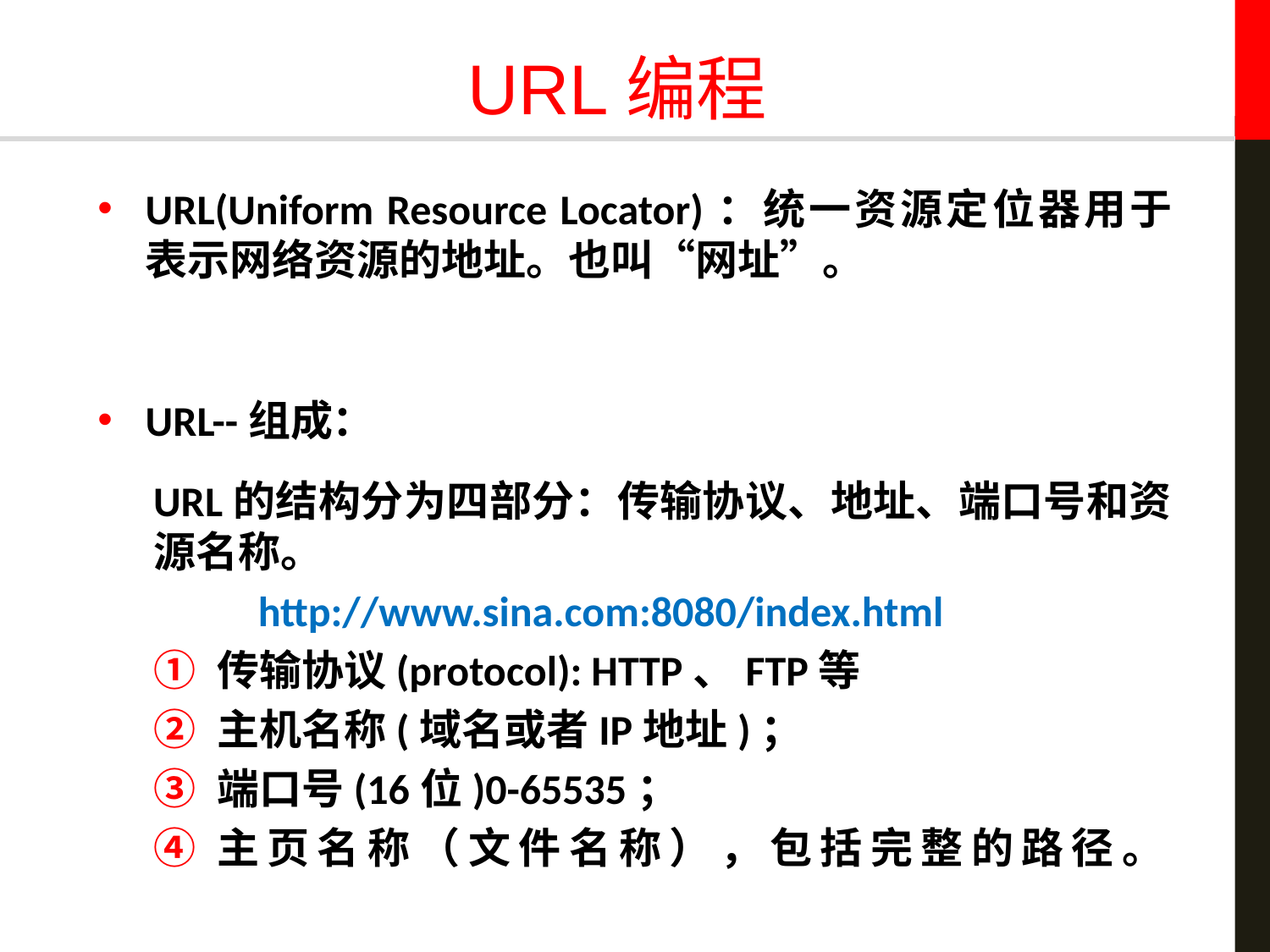

# URL编程
URL(Uniform Resource Locator)：统一资源定位器用于表示网络资源的地址。也叫“网址”。

URL--组成：
URL的结构分为四部分：传输协议、地址、端口号和资源名称。
           http://www.sina.com:8080/index.html
传输协议(protocol): HTTP、FTP等
主机名称(域名或者IP地址)；
端口号(16位)0-65535；
主页名称（文件名称），包括完整的路径。